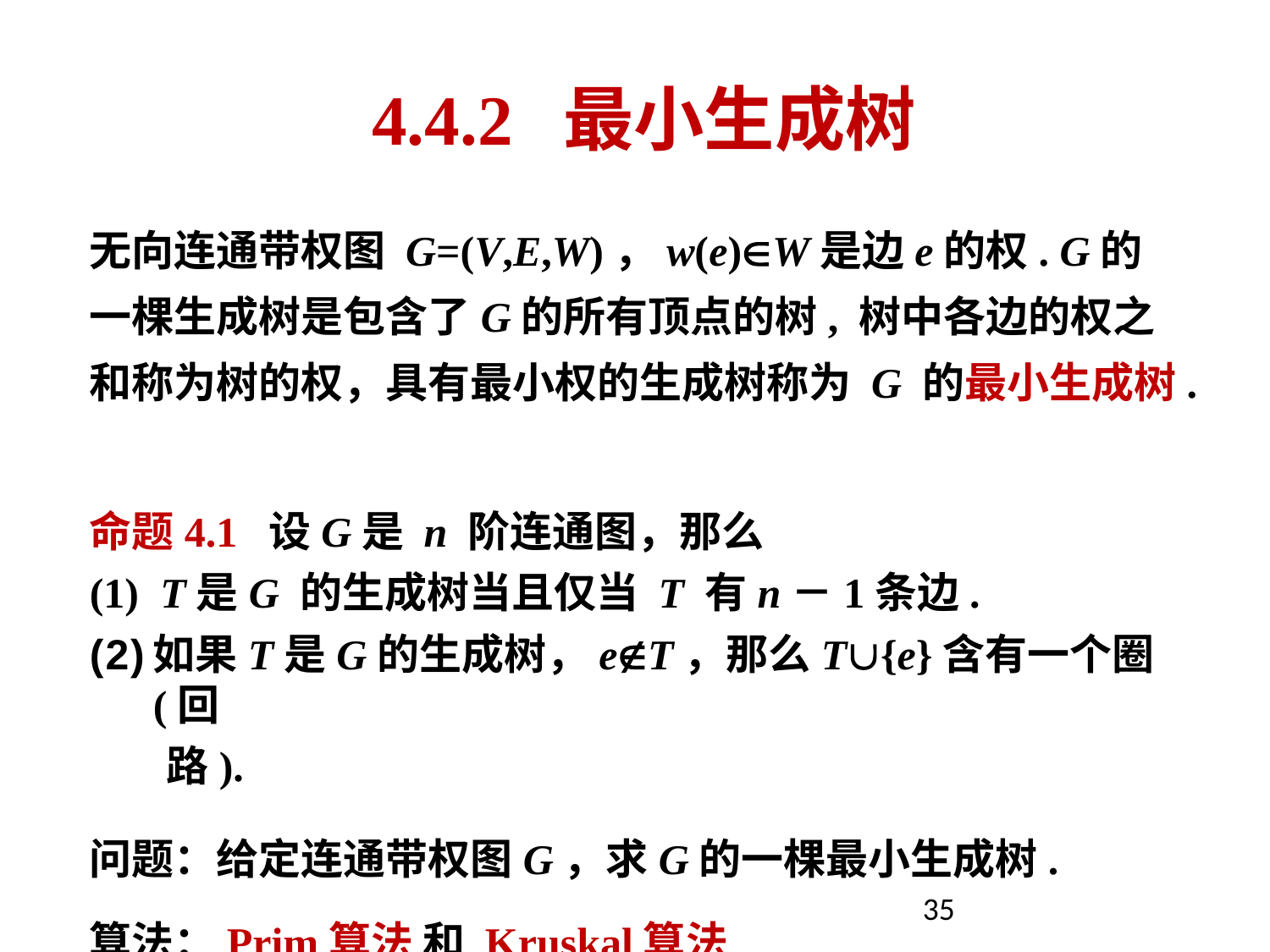

# 4.4.2  最小生成树
无向连通带权图 G=(V,E,W)，w(e)∈W是边e的权. G的一棵生成树是包含了G的所有顶点的树, 树中各边的权之和称为树的权，具有最小权的生成树称为 G 的最小生成树.
命题4.1  设G是 n 阶连通图，那么
(1)  T是G 的生成树当且仅当 T 有n－1条边.
如果T是G的生成树，e∉T，那么T∪{e}含有一个圈 (回
       路).
问题：给定连通带权图G，求G的一棵最小生成树.
算法：Prim算法 和 Kruskal算法

35